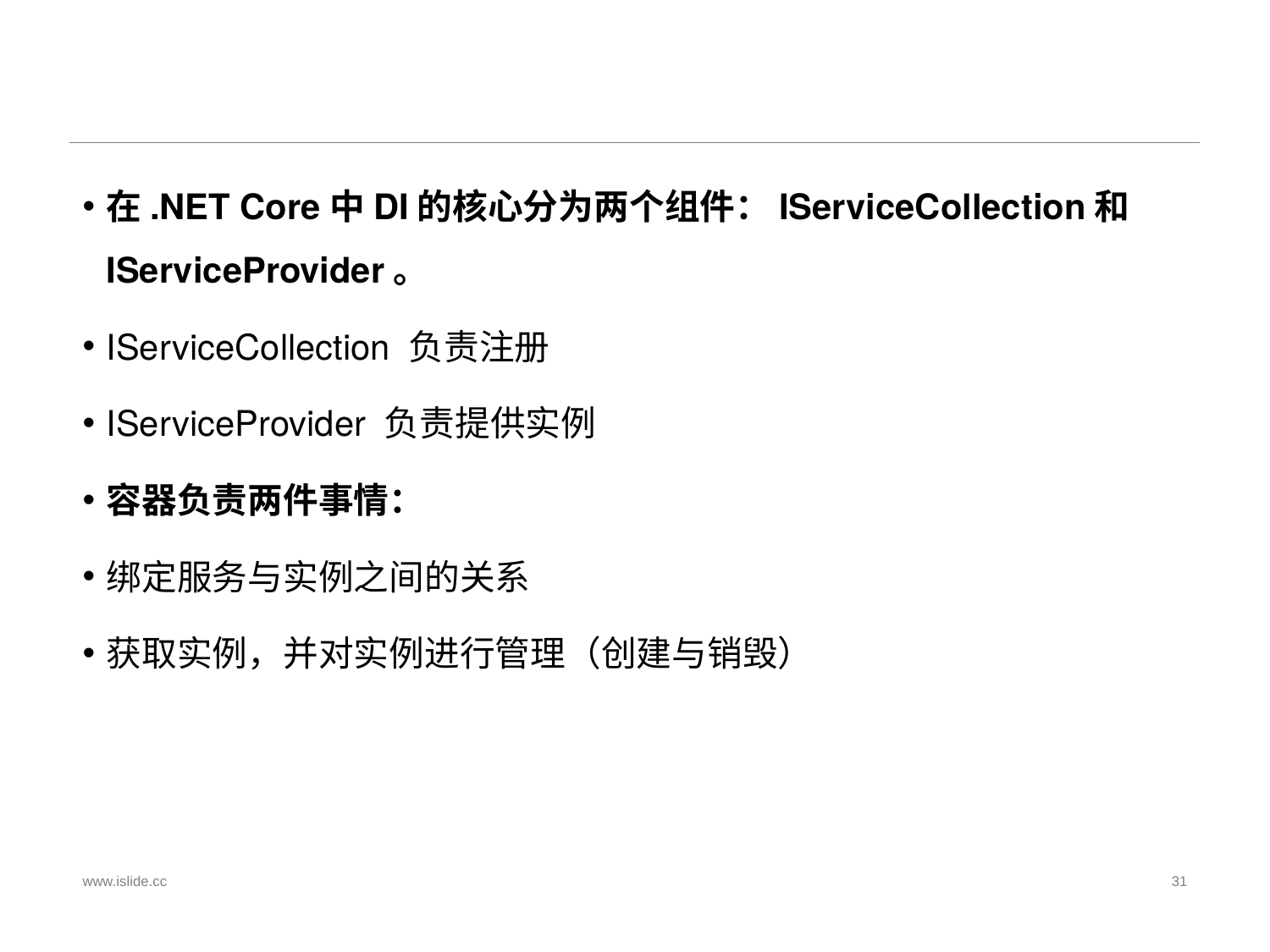

#
在.NET Core中DI的核心分为两个组件：IServiceCollection和 IServiceProvider。
IServiceCollection 负责注册
IServiceProvider 负责提供实例
容器负责两件事情：
绑定服务与实例之间的关系
获取实例，并对实例进行管理（创建与销毁）

www.islide.cc
31